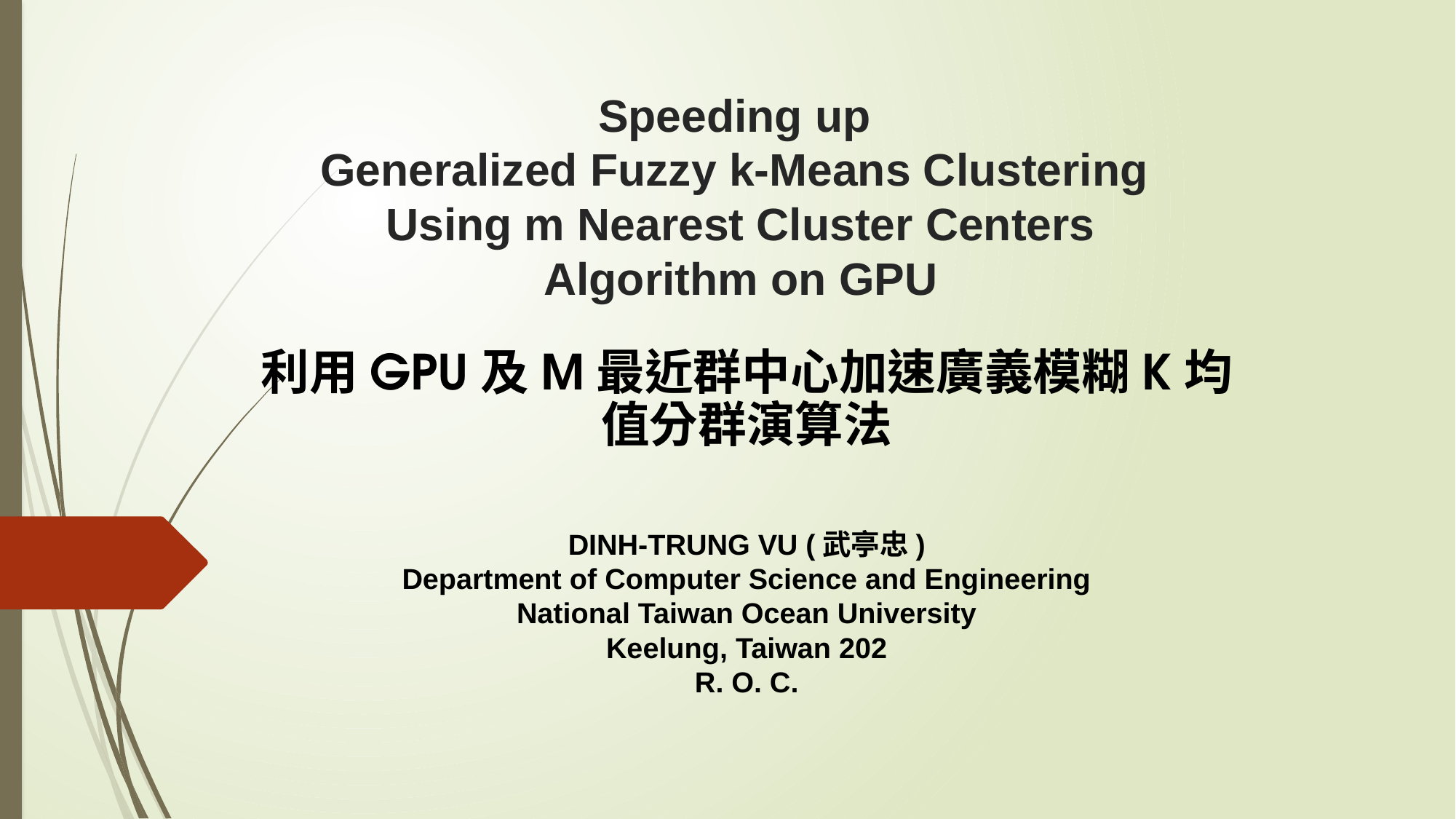

# Speeding up Generalized Fuzzy k-Means Clustering Using m Nearest Cluster Centers Algorithm on GPU
利用GPU及m最近群中心加速廣義模糊k均值分群演算法
DINH-TRUNG VU (武亭忠)
Department of Computer Science and Engineering
National Taiwan Ocean University
Keelung, Taiwan 202
R. O. C.